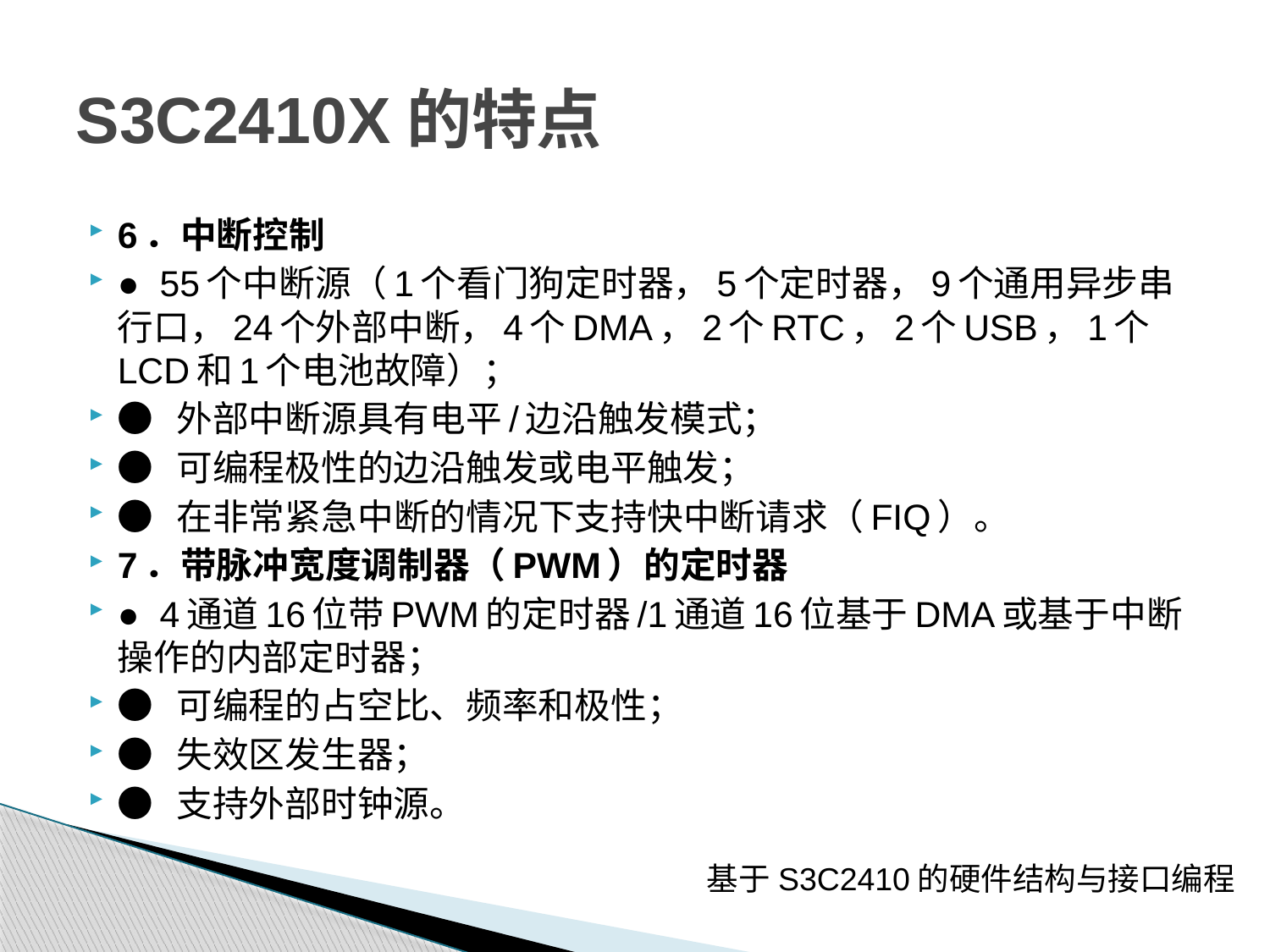

# S3C2410X的特点
6．中断控制
●  55个中断源（1个看门狗定时器，5个定时器，9个通用异步串行口，24个外部中断，4个DMA，2个RTC，2个USB，1个LCD和1个电池故障）；
●  外部中断源具有电平/边沿触发模式；
●  可编程极性的边沿触发或电平触发；
●  在非常紧急中断的情况下支持快中断请求（FIQ）。
7．带脉冲宽度调制器（PWM）的定时器
●  4通道16位带PWM的定时器/1通道16位基于DMA或基于中断操作的内部定时器；
●  可编程的占空比、频率和极性；
●  失效区发生器；
●  支持外部时钟源。

基于S3C2410的硬件结构与接口编程